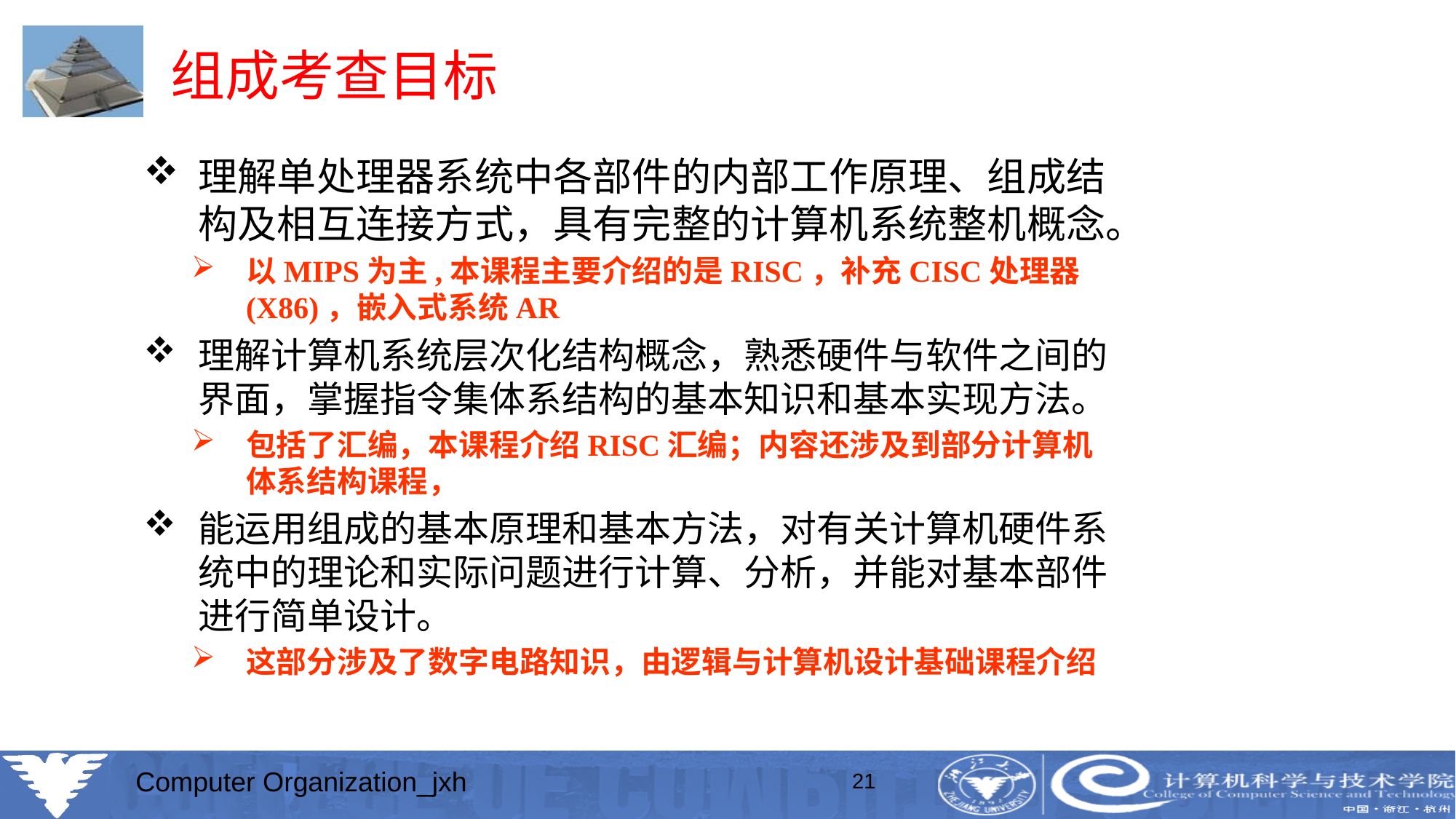

# 组成考查目标
理解单处理器系统中各部件的内部工作原理、组成结构及相互连接方式，具有完整的计算机系统整机概念。
以MIPS为主,本课程主要介绍的是RISC，补充CISC处理器(X86)，嵌入式系统AR
理解计算机系统层次化结构概念，熟悉硬件与软件之间的界面，掌握指令集体系结构的基本知识和基本实现方法。
包括了汇编，本课程介绍RISC汇编；内容还涉及到部分计算机体系结构课程，
能运用组成的基本原理和基本方法，对有关计算机硬件系统中的理论和实际问题进行计算、分析，并能对基本部件进行简单设计。
这部分涉及了数字电路知识，由逻辑与计算机设计基础课程介绍